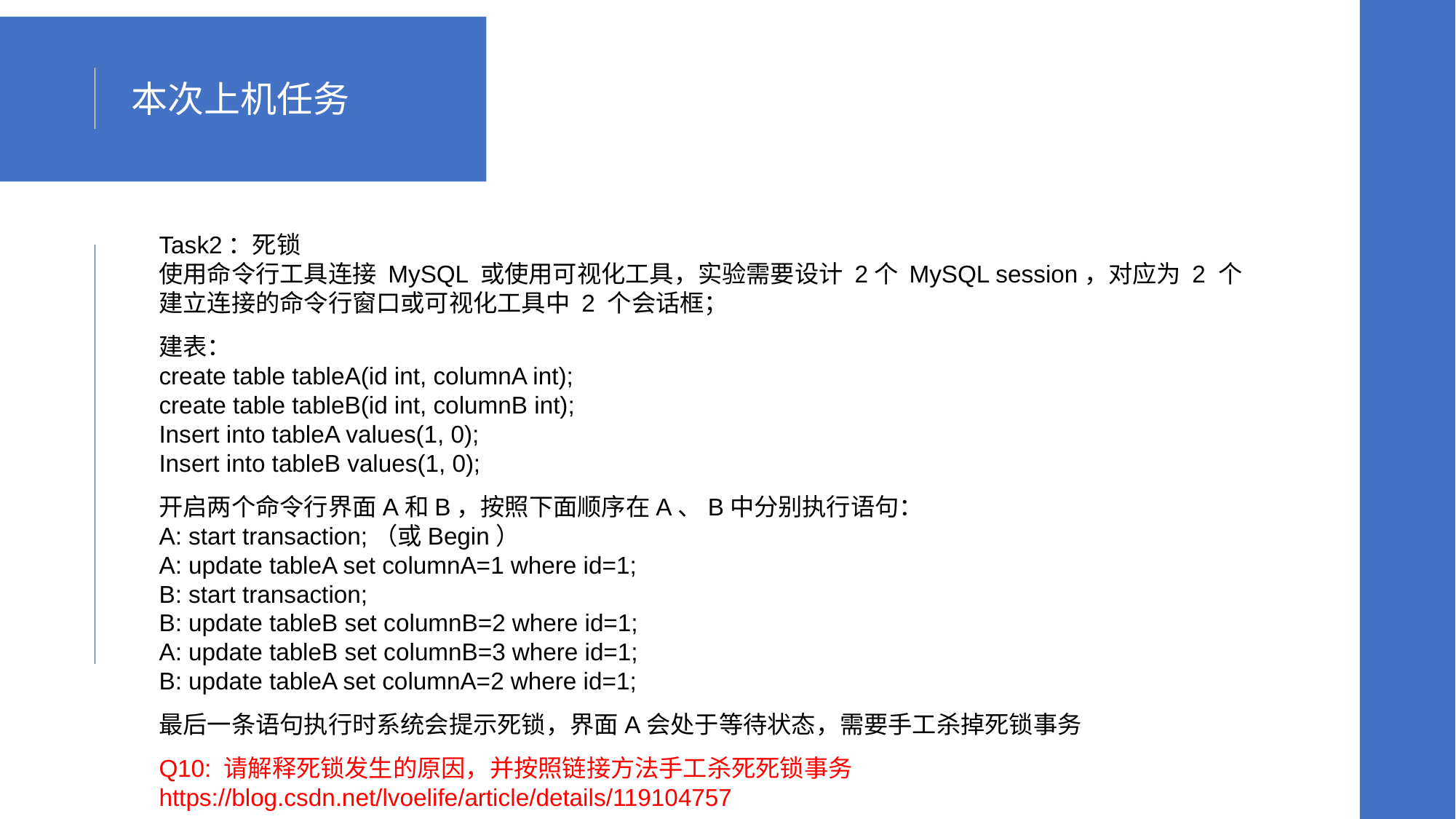

本次上机任务
Task2：死锁
使用命令行工具连接 MySQL 或使用可视化工具，实验需要设计 2个 MySQL session，对应为 2 个建立连接的命令行窗口或可视化工具中 2 个会话框；
建表：
create table tableA(id int, columnA int);
create table tableB(id int, columnB int);
Insert into tableA values(1, 0);
Insert into tableB values(1, 0);
开启两个命令行界面A和B，按照下面顺序在A、B中分别执行语句：
A: start transaction;（或Begin）
A: update tableA set columnA=1 where id=1;
B: start transaction;
B: update tableB set columnB=2 where id=1;
A: update tableB set columnB=3 where id=1;
B: update tableA set columnA=2 where id=1;
最后一条语句执行时系统会提示死锁，界面A会处于等待状态，需要手工杀掉死锁事务
Q10: 请解释死锁发生的原因，并按照链接方法手工杀死死锁事务
https://blog.csdn.net/lvoelife/article/details/119104757